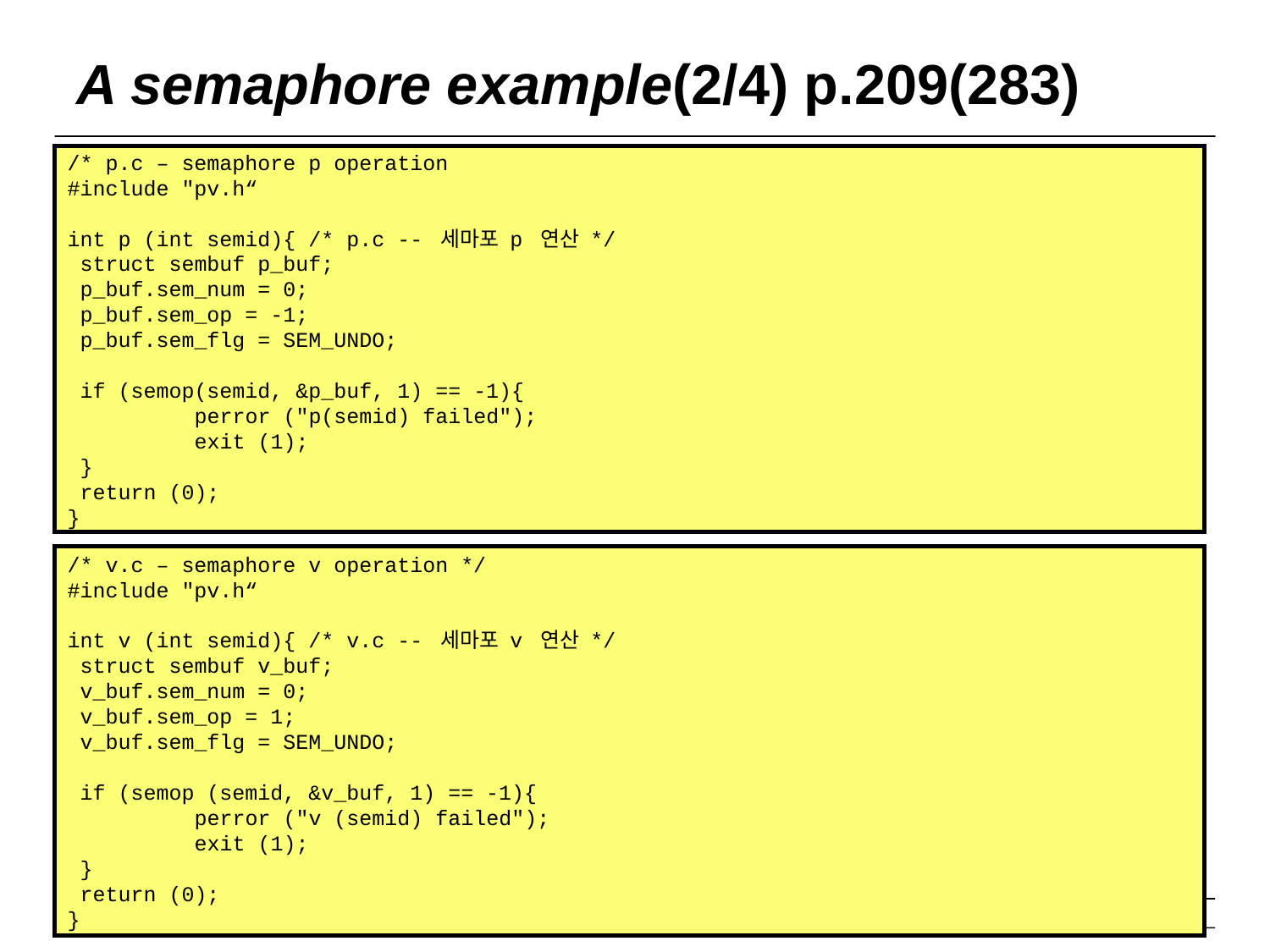

# A semaphore example(2/4) p.209(283)

/* p.c – semaphore p operation
#include "pv.h“
int p (int semid){ /* p.c -- 세마포 p 연산 */
 struct sembuf p_buf;
 p_buf.sem_num = 0;
 p_buf.sem_op = -1;
 p_buf.sem_flg = SEM_UNDO;

 if (semop(semid, &p_buf, 1) == -1){
 	perror ("p(semid) failed");
 	exit (1);
 }
 return (0);
}
/* v.c – semaphore v operation */
#include "pv.h“
int v (int semid){ /* v.c -- 세마포 v 연산 */
 struct sembuf v_buf;
 v_buf.sem_num = 0;
 v_buf.sem_op = 1;
 v_buf.sem_flg = SEM_UNDO;

 if (semop (semid, &v_buf, 1) == -1){
 	perror ("v (semid) failed");
 	exit (1);
 }
 return (0);
}
29